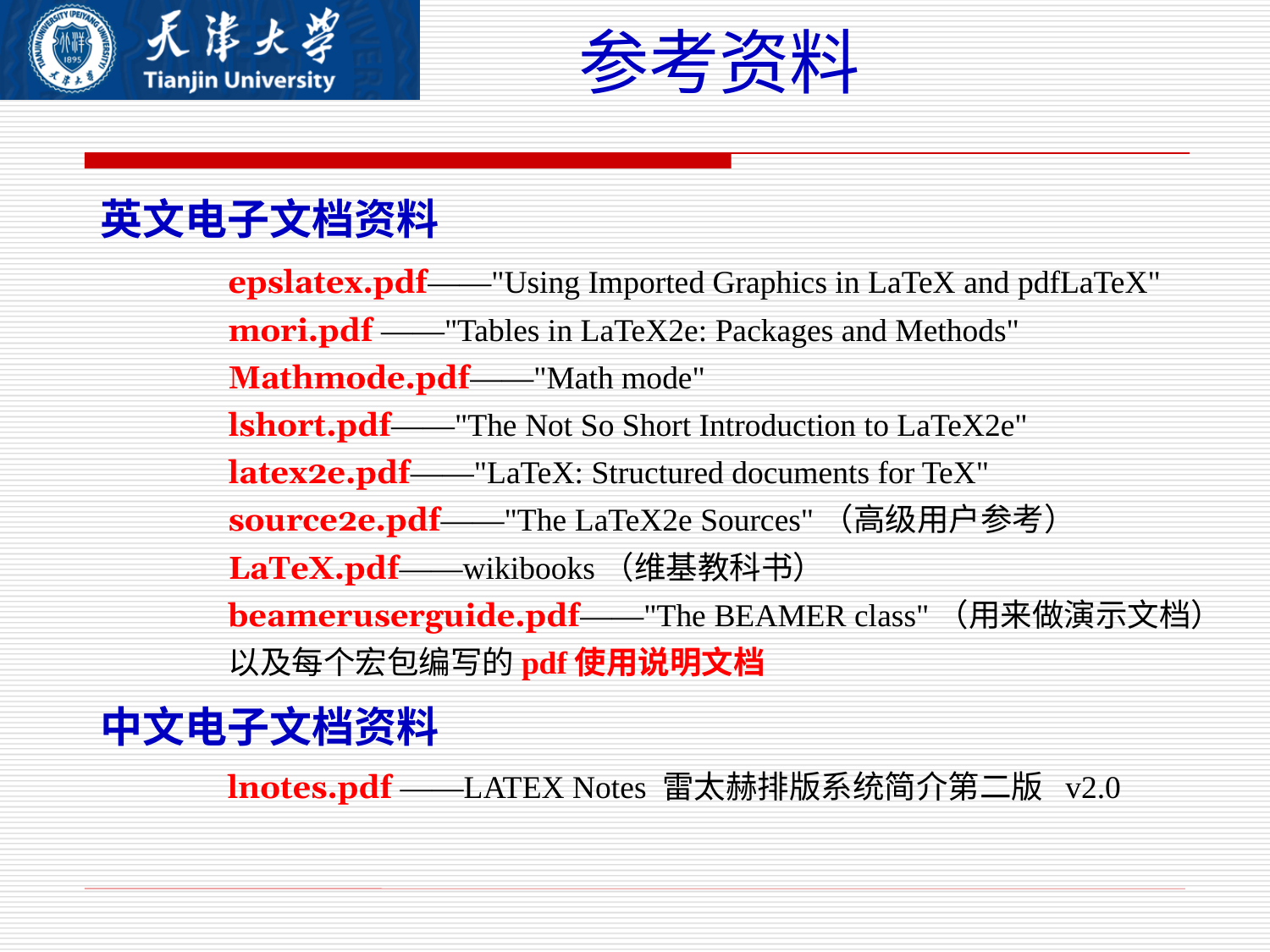

# 参考资料
英文电子文档资料
epslatex.pdf——"Using Imported Graphics in LaTeX and pdfLaTeX"
mori.pdf ——"Tables in LaTeX2e: Packages and Methods"
Mathmode.pdf——"Math mode"
lshort.pdf——"The Not So Short Introduction to LaTeX2e"
latex2e.pdf——"LaTeX: Structured documents for TeX"
source2e.pdf——"The LaTeX2e Sources"（高级用户参考）
LaTeX.pdf——wikibooks（维基教科书）
beameruserguide.pdf——"The BEAMER class"（用来做演示文档）
以及每个宏包编写的pdf使用说明文档
中文电子文档资料
lnotes.pdf ——LATEX Notes 雷太赫排版系统简介第二版  v2.0